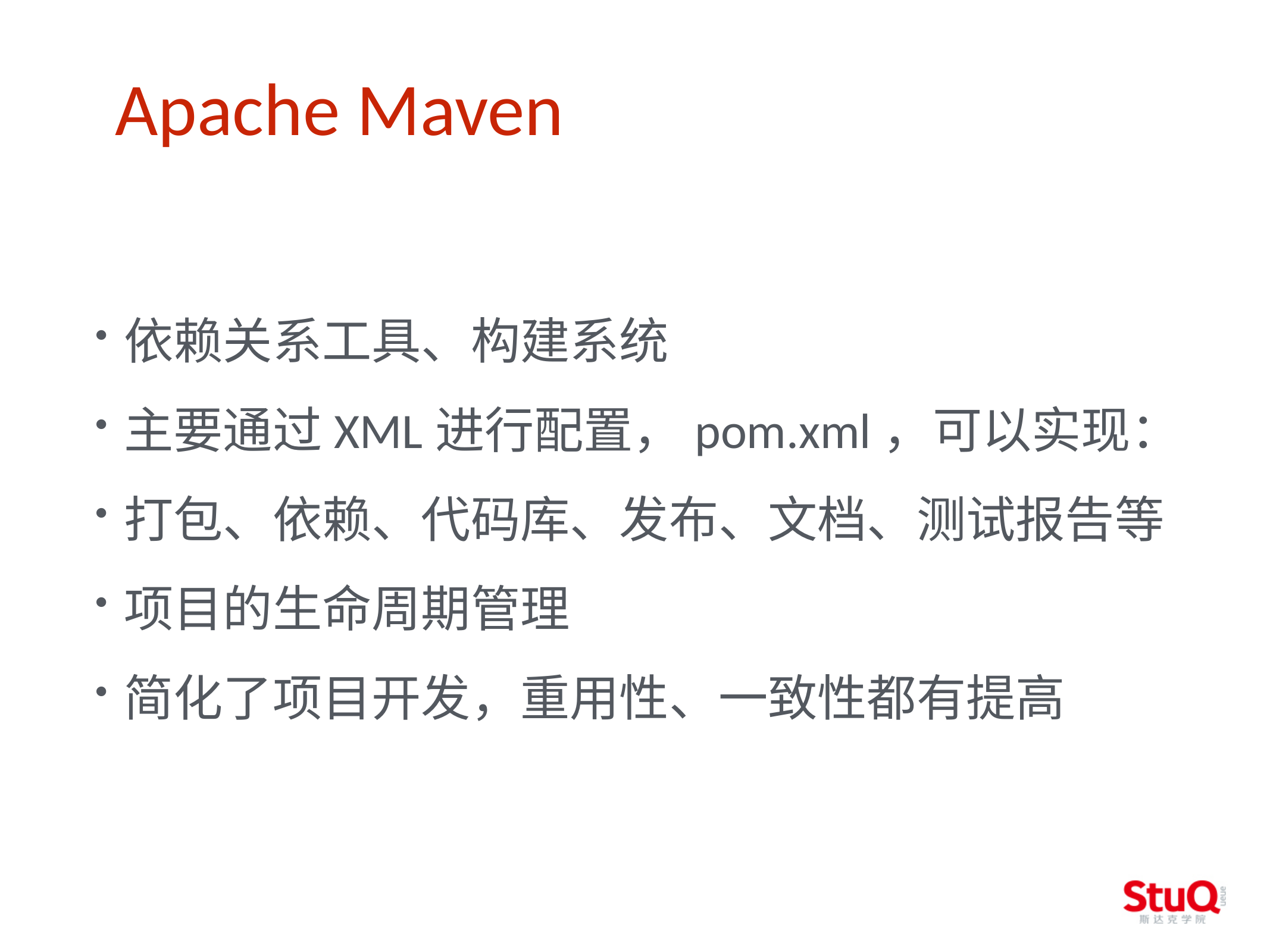

Apache Maven
依赖关系工具、构建系统
主要通过XML进行配置，pom.xml，可以实现：
打包、依赖、代码库、发布、文档、测试报告等
项目的生命周期管理
简化了项目开发，重用性、一致性都有提高